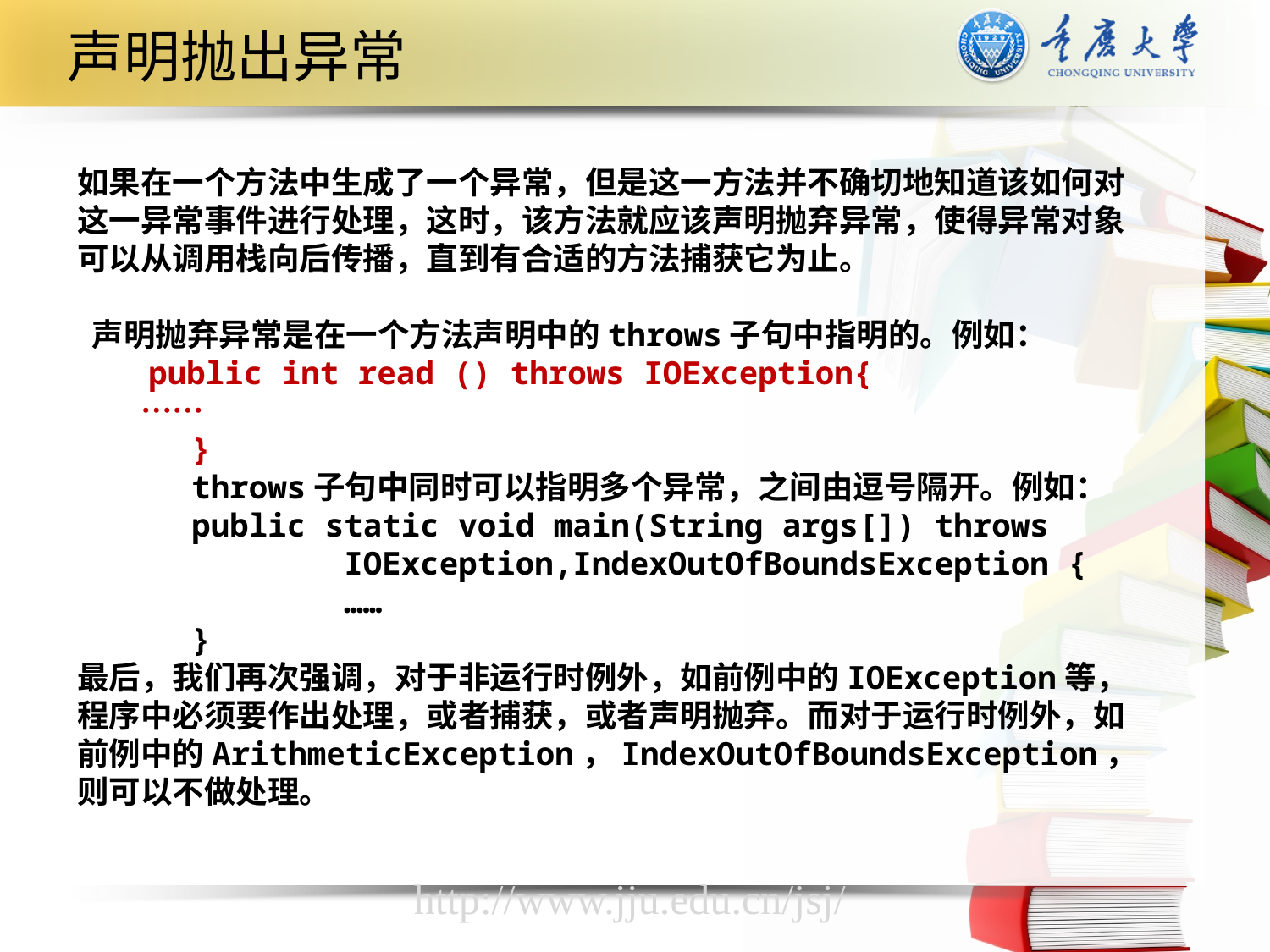

声明抛出异常

如果在一个方法中生成了一个异常，但是这一方法并不确切地知道该如何对这一异常事件进行处理，这时，该方法就应该声明抛弃异常，使得异常对象可以从调用栈向后传播，直到有合适的方法捕获它为止。
 声明抛弃异常是在一个方法声明中的throws子句中指明的。例如：
　　public int read () throws IOException{
　　……
      }
      throws子句中同时可以指明多个异常，之间由逗号隔开。例如：
      public static void main(String args[]) throws
              IOException,IndexOutOfBoundsException {
              ……
      }
最后，我们再次强调，对于非运行时例外，如前例中的IOException等，程序中必须要作出处理，或者捕获，或者声明抛弃。而对于运行时例外，如前例中的ArithmeticException，IndexOutOfBoundsException，则可以不做处理。
http://www.jju.edu.cn/jsj/